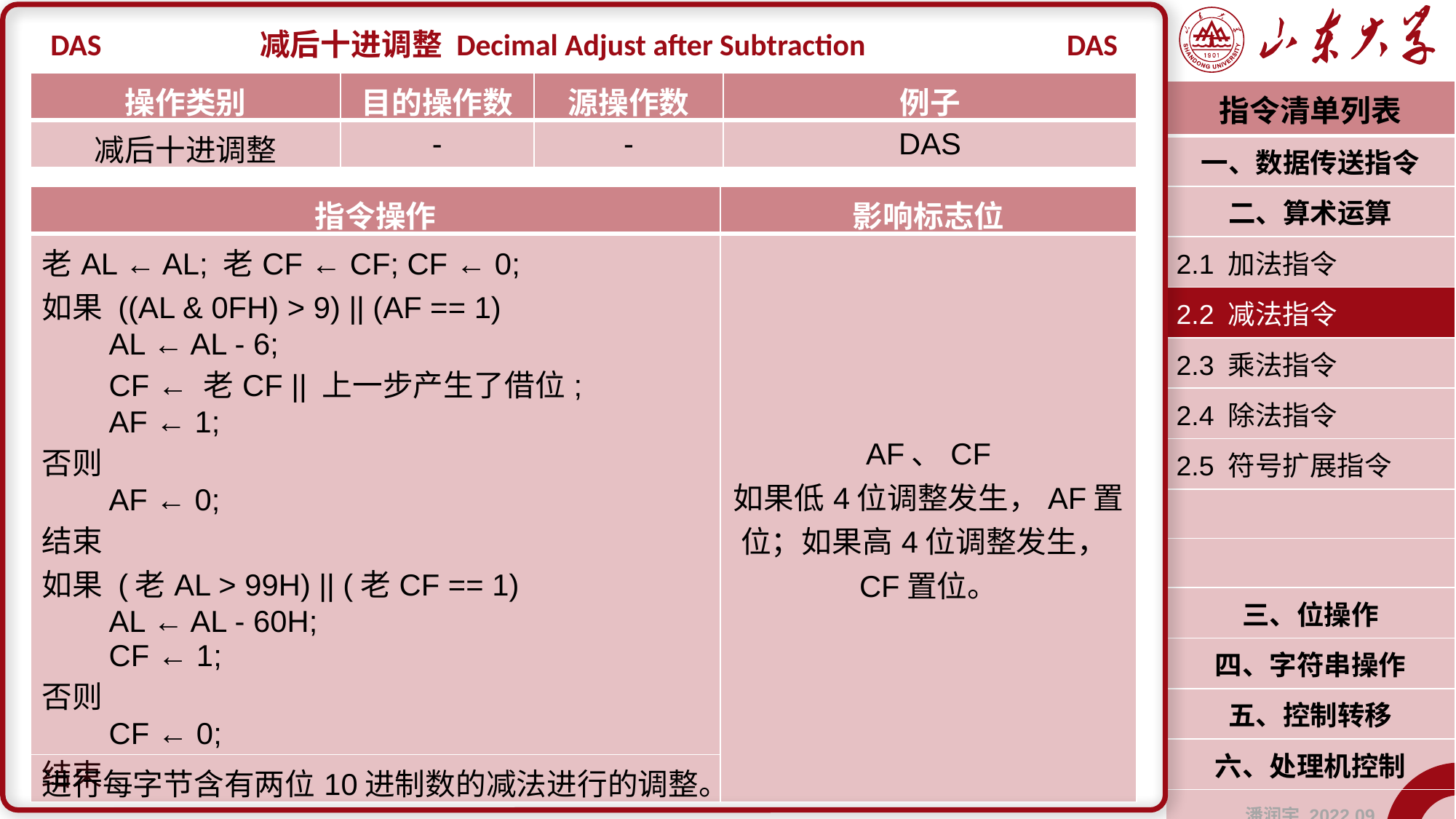

DAS
减后十进调整 Decimal Adjust after Subtraction
DAS
| 操作类别 | 目的操作数 | 源操作数 | 例子 |
| --- | --- | --- | --- |
| 减后十进调整 | - | - | DAS |
| 指令清单列表 |
| --- |
| 一、数据传送指令 |
| 二、算术运算 |
| 2.1 加法指令 |
| 2.2 减法指令 |
| 2.3 乘法指令 |
| 2.4 除法指令 |
| 2.5 符号扩展指令 |
|  |
|  |
| 三、位操作 |
| 四、字符串操作 |
| 五、控制转移 |
| 六、处理机控制 |
| 潘润宇 2022.09 |
| 指令操作 | 影响标志位 |
| --- | --- |
| 老AL ← AL; 老CF ← CF; CF ← 0; 如果 ((AL & 0FH) > 9) || (AF == 1) AL ← AL - 6; CF ← 老CF || 上一步产生了借位; AF ← 1; 否则 AF ← 0; 结束 如果 (老AL > 99H) || (老CF == 1) AL ← AL - 60H; CF ← 1; 否则 CF ← 0; 结束 | AF、CF 如果低4位调整发生，AF置位；如果高4位调整发生，CF置位。 |
| 进行每字节含有两位10进制数的减法进行的调整。 |  |